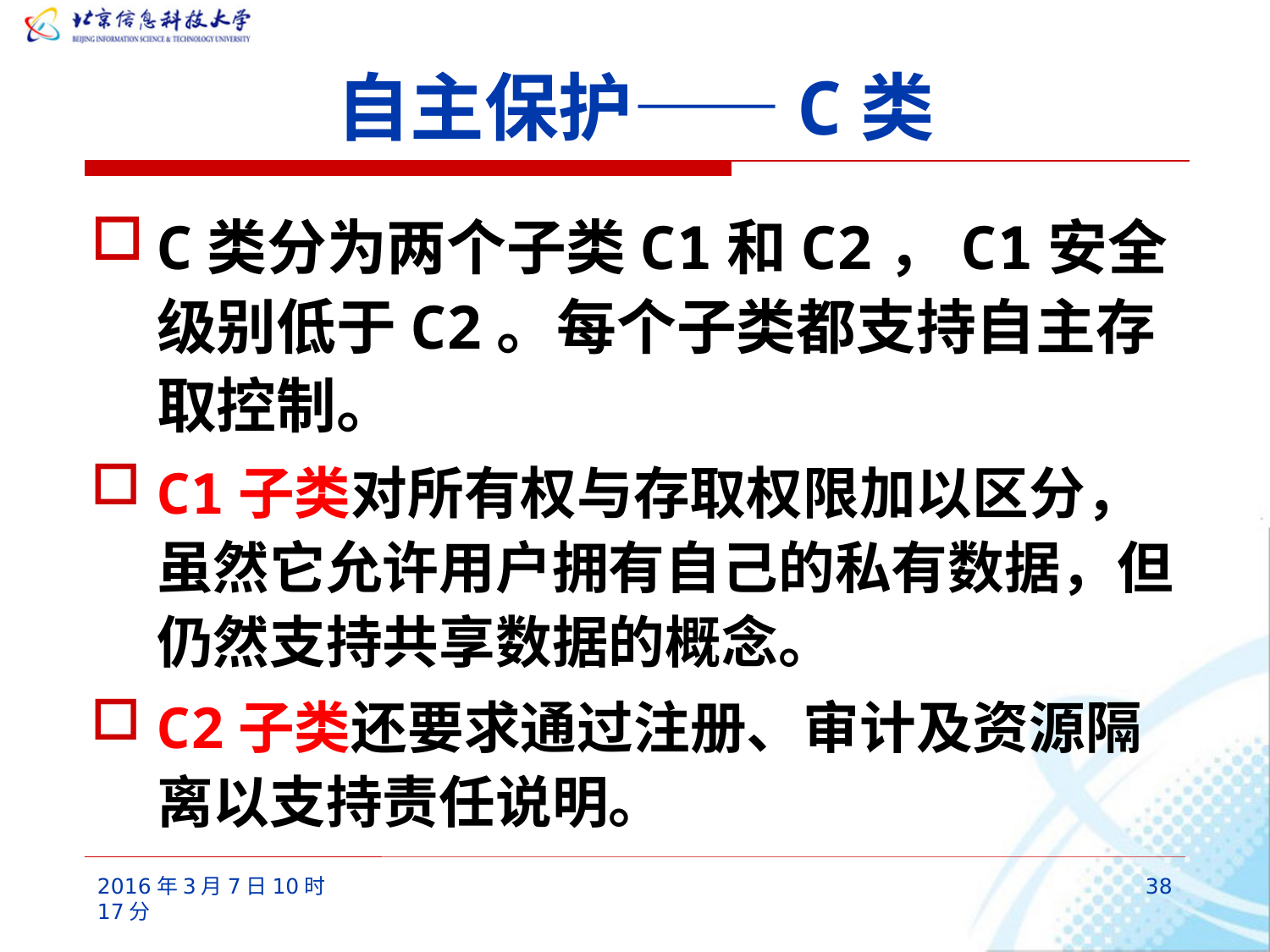

# 自主保护——C类
C类分为两个子类C1和C2，C1安全级别低于C2。每个子类都支持自主存取控制。
C1子类对所有权与存取权限加以区分，虽然它允许用户拥有自己的私有数据，但仍然支持共享数据的概念。
C2子类还要求通过注册、审计及资源隔离以支持责任说明。
2016年3月7日10时17分
38